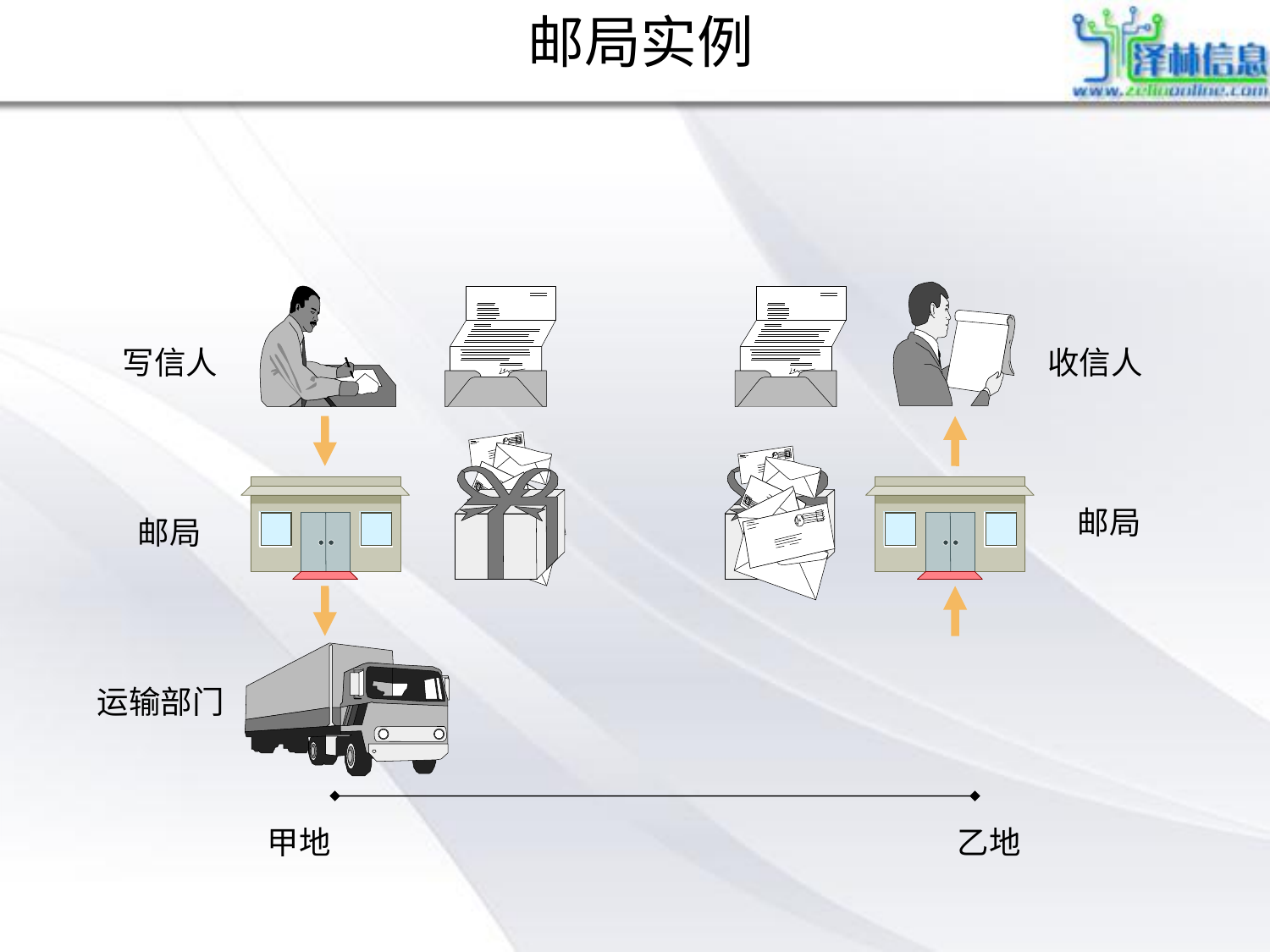

# 邮局实例

收信人

写信人

邮局

邮局

运输部门

甲地
乙地